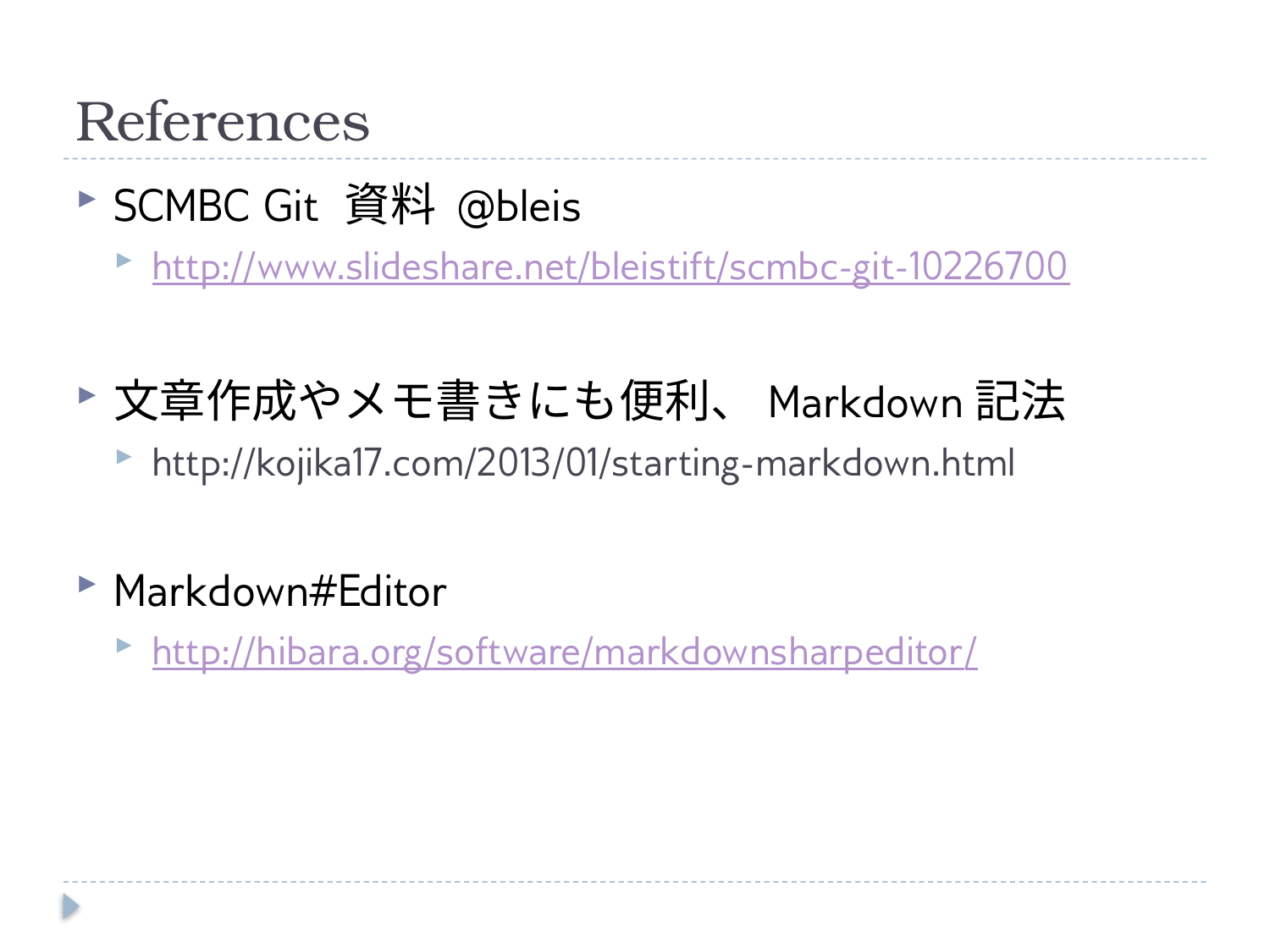

# References
SCMBC Git 資料 @bleis
http://www.slideshare.net/bleistift/scmbc-git-10226700

文章作成やメモ書きにも便利、Markdown記法
http://kojika17.com/2013/01/starting-markdown.html

Markdown#Editor
http://hibara.org/software/markdownsharpeditor/